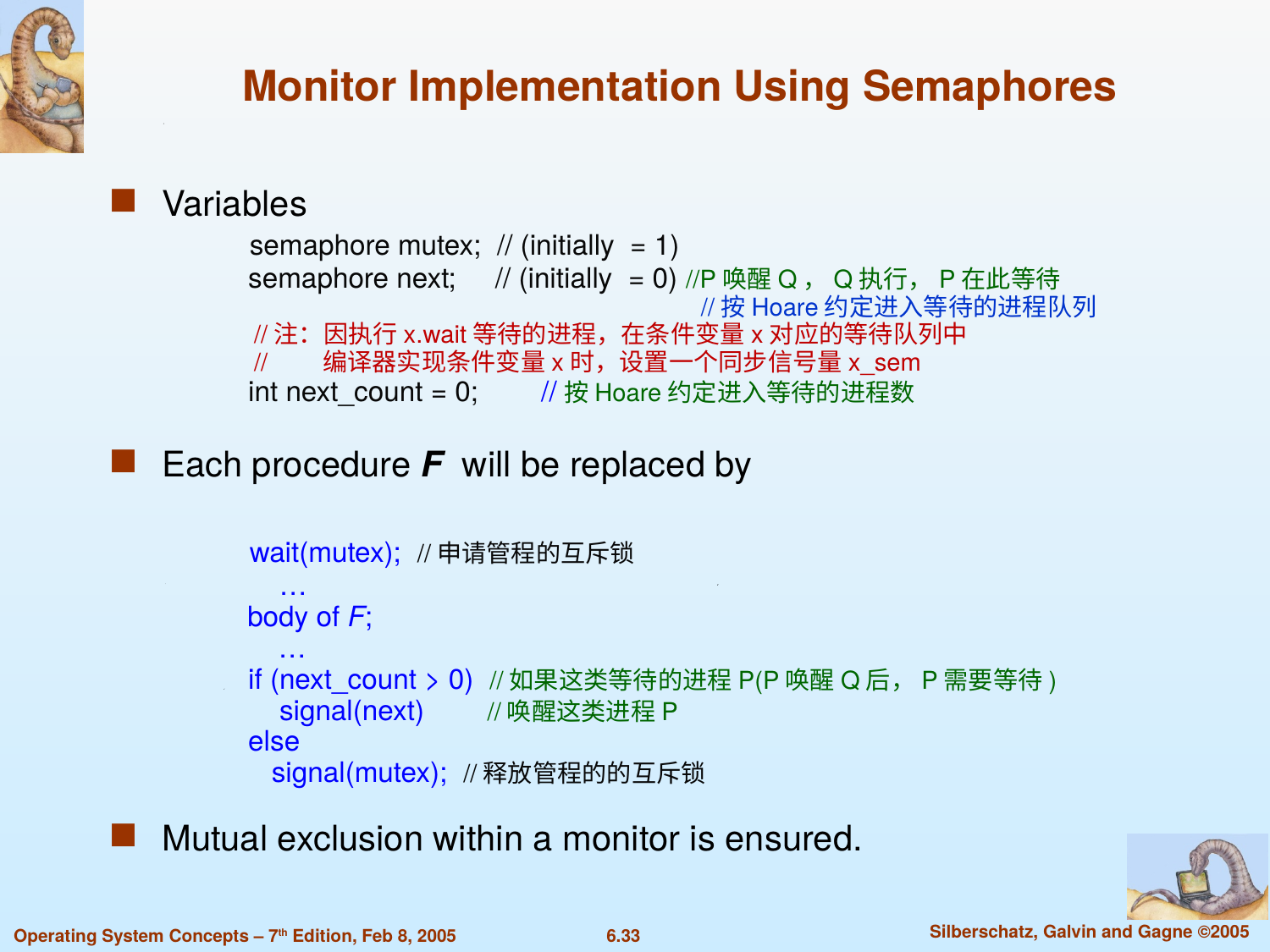

Monitor Implementation Using Semaphores
Variables
	         semaphore mutex;  // (initially  = 1)
	           semaphore next;     // (initially  = 0) //P唤醒Q，Q执行，P在此等待
                                                                                    //按Hoare约定进入等待的进程队列
                    //注：因执行x.wait等待的进程，在条件变量x对应的等待队列中
                    //       编译器实现条件变量x时，设置一个同步信号量x_sem
	           int next_count = 0;        //按Hoare约定进入等待的进程数

Each procedure F  will be replaced by

	         wait(mutex);  //申请管程的互斥锁
	               …
                 body of F;
                     …
	           if (next_count > 0)  //如果这类等待的进程P(P唤醒Q后，P需要等待)
	               signal(next)        //唤醒这类进程P
	           else
	              signal(mutex);  //释放管程的的互斥锁
Mutual exclusion within a monitor is ensured.